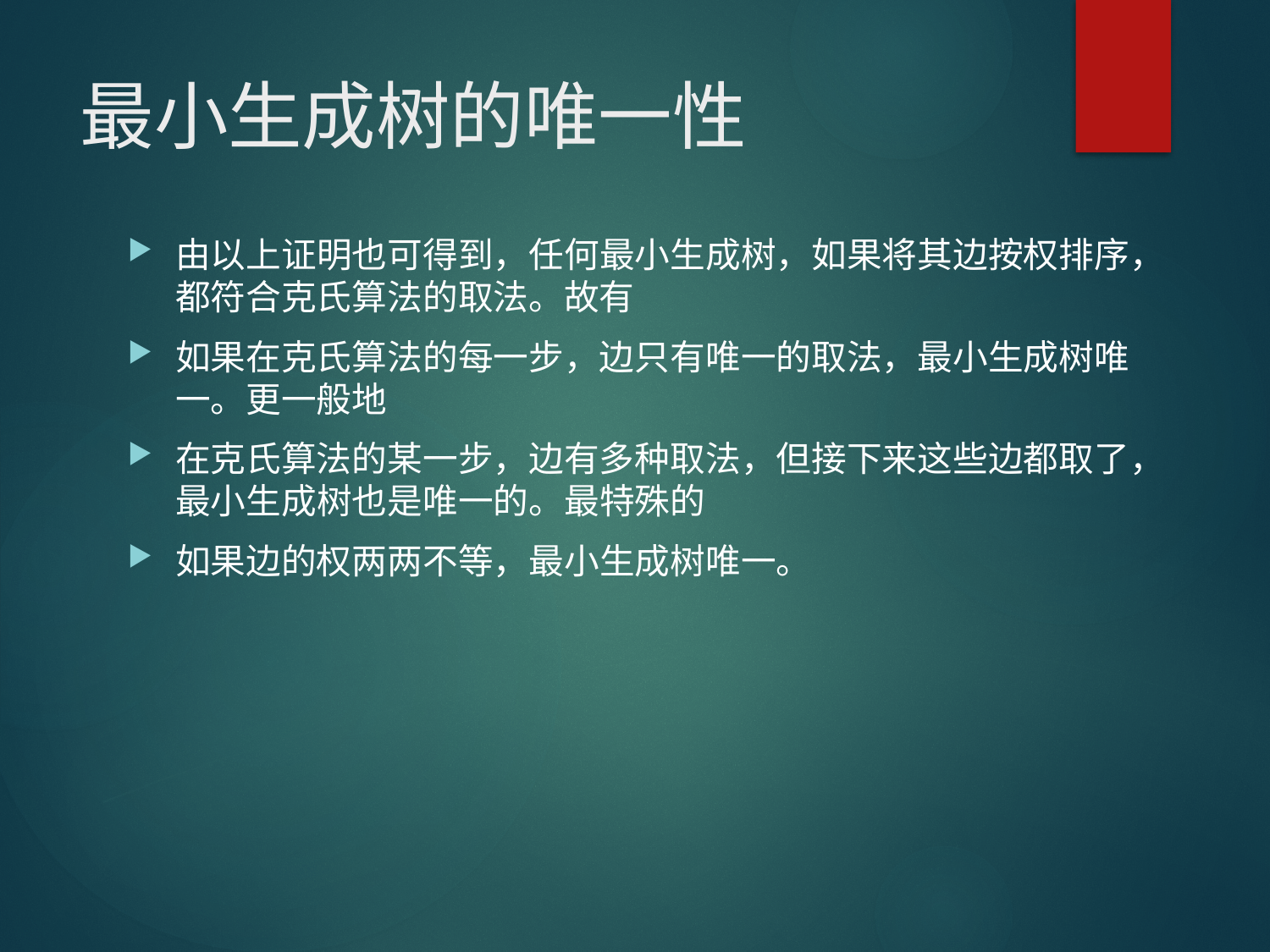

# 最小生成树的唯一性
由以上证明也可得到，任何最小生成树，如果将其边按权排序，都符合克氏算法的取法。故有
如果在克氏算法的每一步，边只有唯一的取法，最小生成树唯一。更一般地
在克氏算法的某一步，边有多种取法，但接下来这些边都取了，最小生成树也是唯一的。最特殊的
如果边的权两两不等，最小生成树唯一。